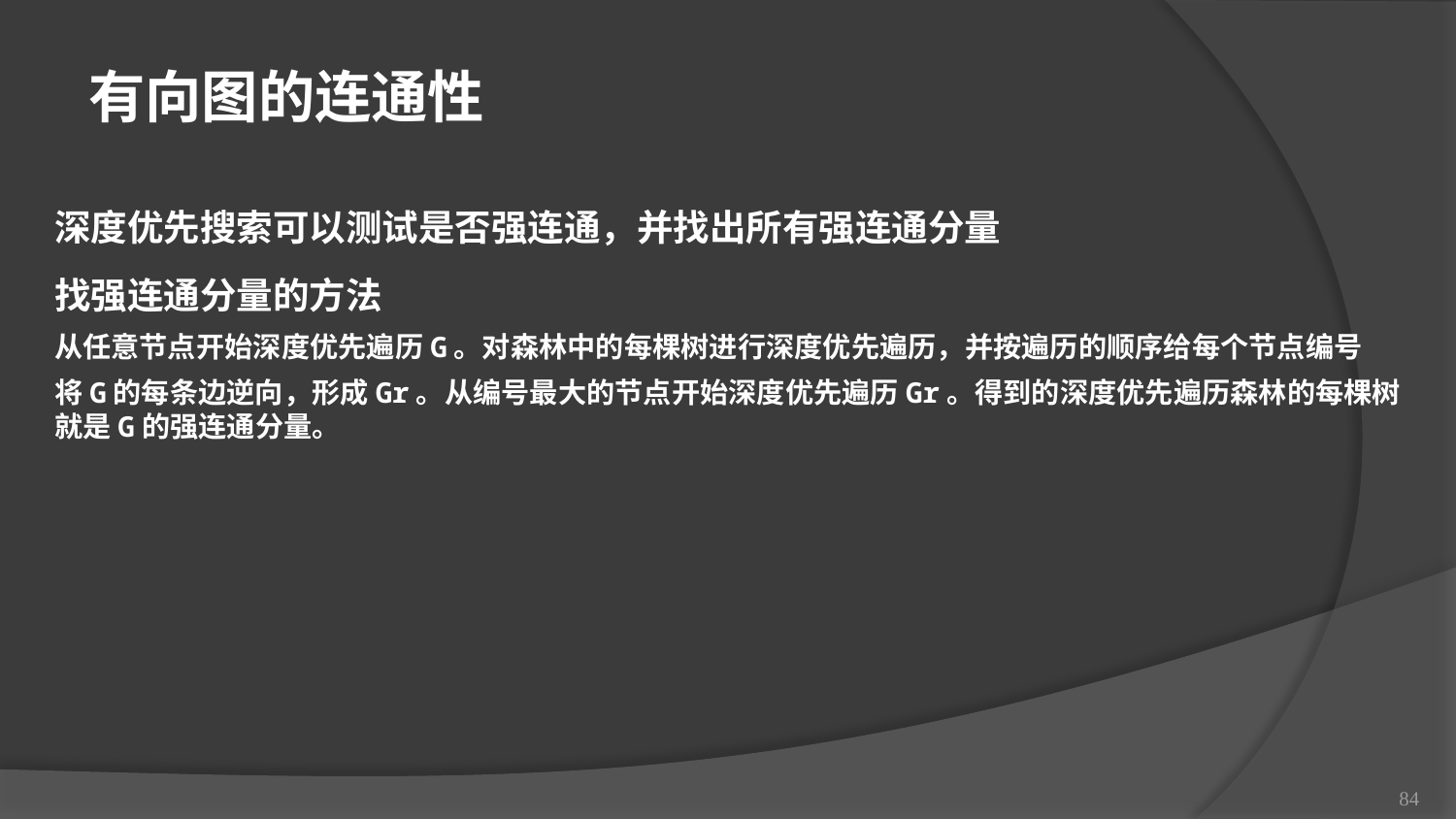

有向图的连通性
深度优先搜索可以测试是否强连通，并找出所有强连通分量
找强连通分量的方法
从任意节点开始深度优先遍历G。对森林中的每棵树进行深度优先遍历，并按遍历的顺序给每个节点编号
将G的每条边逆向，形成Gr。从编号最大的节点开始深度优先遍历Gr。得到的深度优先遍历森林的每棵树就是G的强连通分量。
84